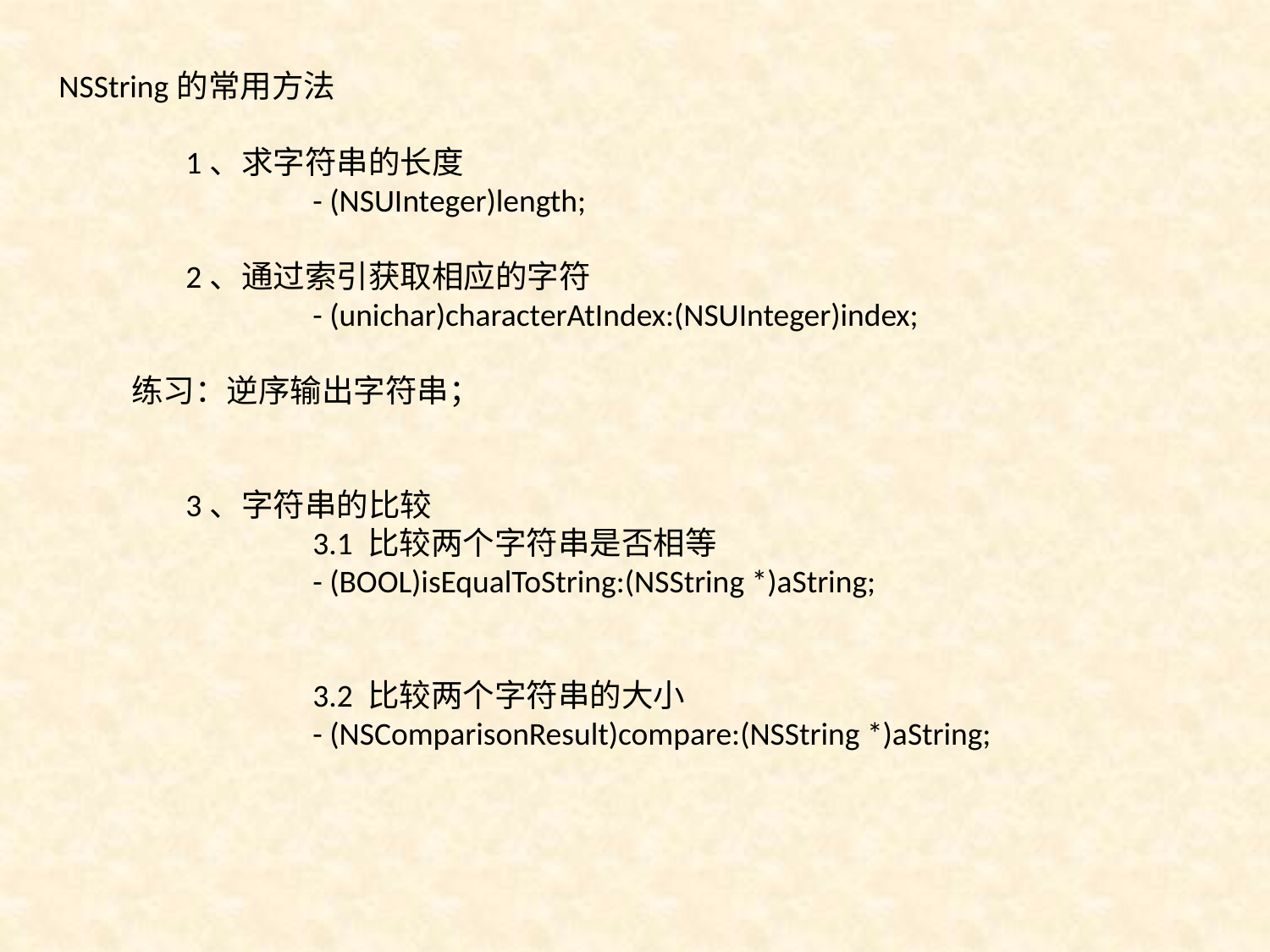

NSString的常用方法

	1、求字符串的长度
		- (NSUInteger)length;

	2、通过索引获取相应的字符
		- (unichar)characterAtIndex:(NSUInteger)index;

         练习：逆序输出字符串；

	3、字符串的比较
		3.1 比较两个字符串是否相等
	  	- (BOOL)isEqualToString:(NSString *)aString;

		3.2 比较两个字符串的大小
		- (NSComparisonResult)compare:(NSString *)aString;